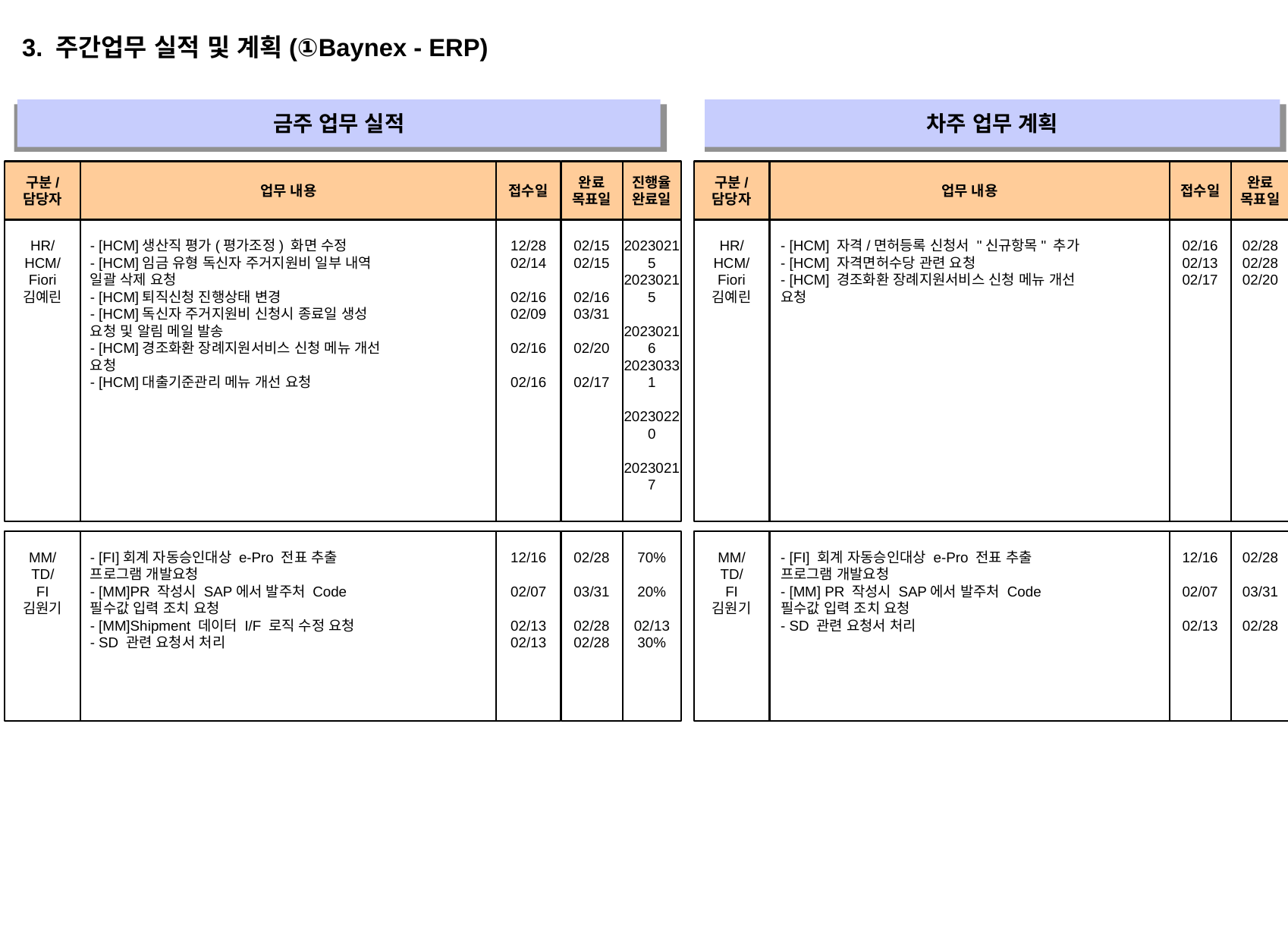

3. 주간업무 실적 및 계획(①Baynex - ERP)
금주 업무 실적
차주 업무 계획
" "
" "
구분/
담당자
업무 내용
접수일
완료
목표일
진행율
완료일
구분/
담당자
업무 내용
접수일
완료
목표일
HR/
HCM/
Fiori
김예린

- [HCM]생산직 평가(평가조정) 화면 수정
- [HCM]임금 유형 독신자 주거지원비 일부 내역
일괄 삭제 요청
- [HCM]퇴직신청 진행상태 변경
- [HCM]독신자 주거지원비 신청시 종료일 생성
요청 및 알림 메일 발송
- [HCM]경조화환 장례지원서비스 신청 메뉴 개선
요청
- [HCM]대출기준관리 메뉴 개선 요청
12/28
02/14
02/16
02/09
02/16
02/16
02/15
02/15
02/16
03/31
02/20
02/17
20230215
20230215
20230216
20230331
20230220
20230217
HR/
HCM/
Fiori
김예린

- [HCM] 자격/면허등록 신청서 "신규항목" 추가
- [HCM] 자격면허수당 관련 요청
- [HCM] 경조화환 장례지원서비스 신청 메뉴 개선
요청
02/16
02/13
02/17
02/28
02/28
02/20
MM/
TD/
FI
김원기

- [FI]회계 자동승인대상 e-Pro 전표 추출
프로그램 개발요청
- [MM]PR 작성시 SAP에서 발주처 Code
필수값 입력 조치 요청
- [MM]Shipment 데이터 I/F 로직 수정 요청
- SD 관련 요청서 처리
12/16
02/07
02/13
02/13
02/28
03/31
02/28
02/28
70%
20%
02/13
30%
MM/
TD/
FI
김원기

- [FI] 회계 자동승인대상 e-Pro 전표 추출
프로그램 개발요청
- [MM] PR 작성시 SAP에서 발주처 Code
필수값 입력 조치 요청
- SD 관련 요청서 처리
12/16
02/07
02/13
02/28
03/31
02/28